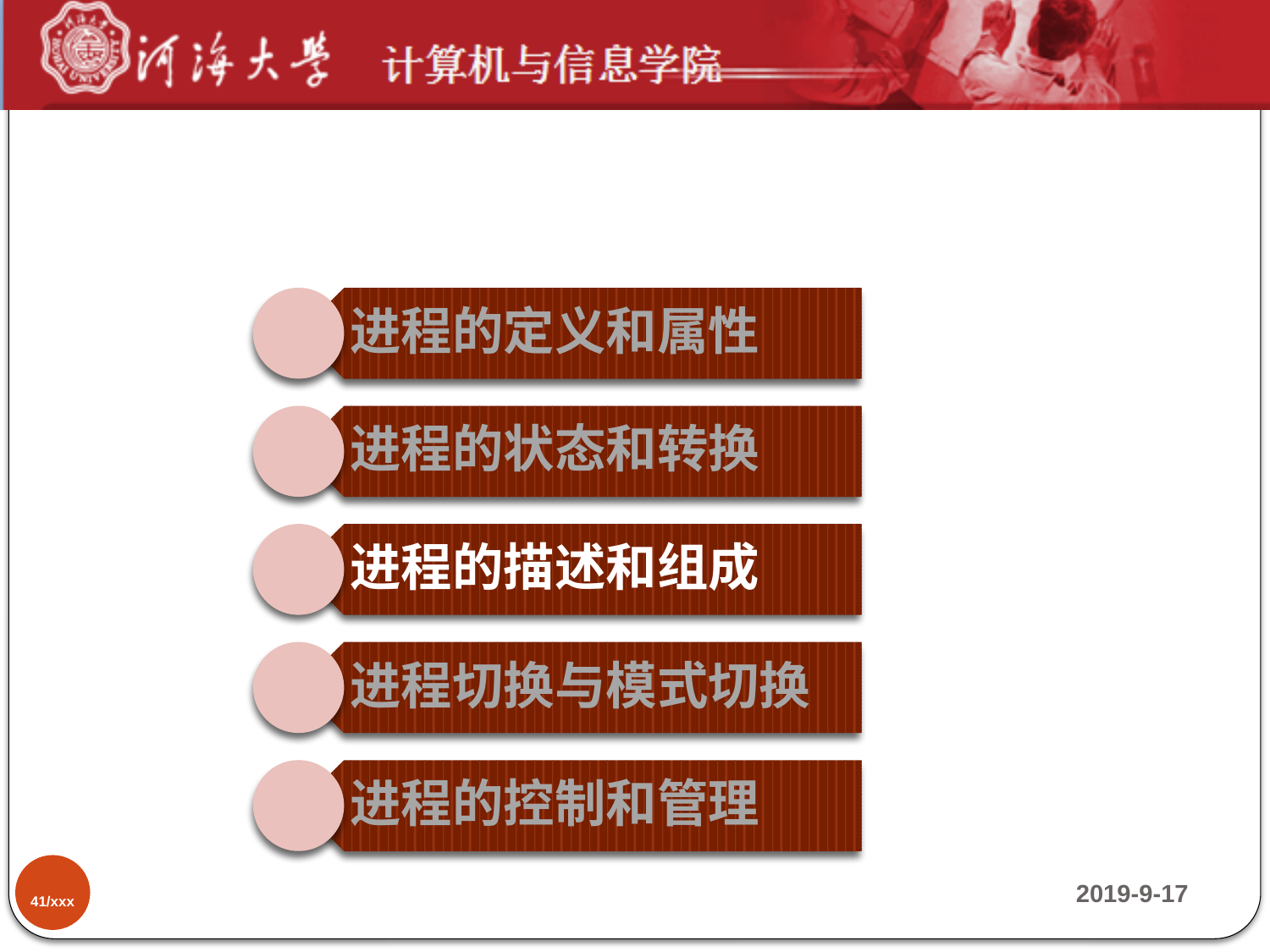

进程的定义和属性
进程的状态和转换
进程的描述和组成
进程切换与模式切换
进程的控制和管理
41/xxx
2019-9-17